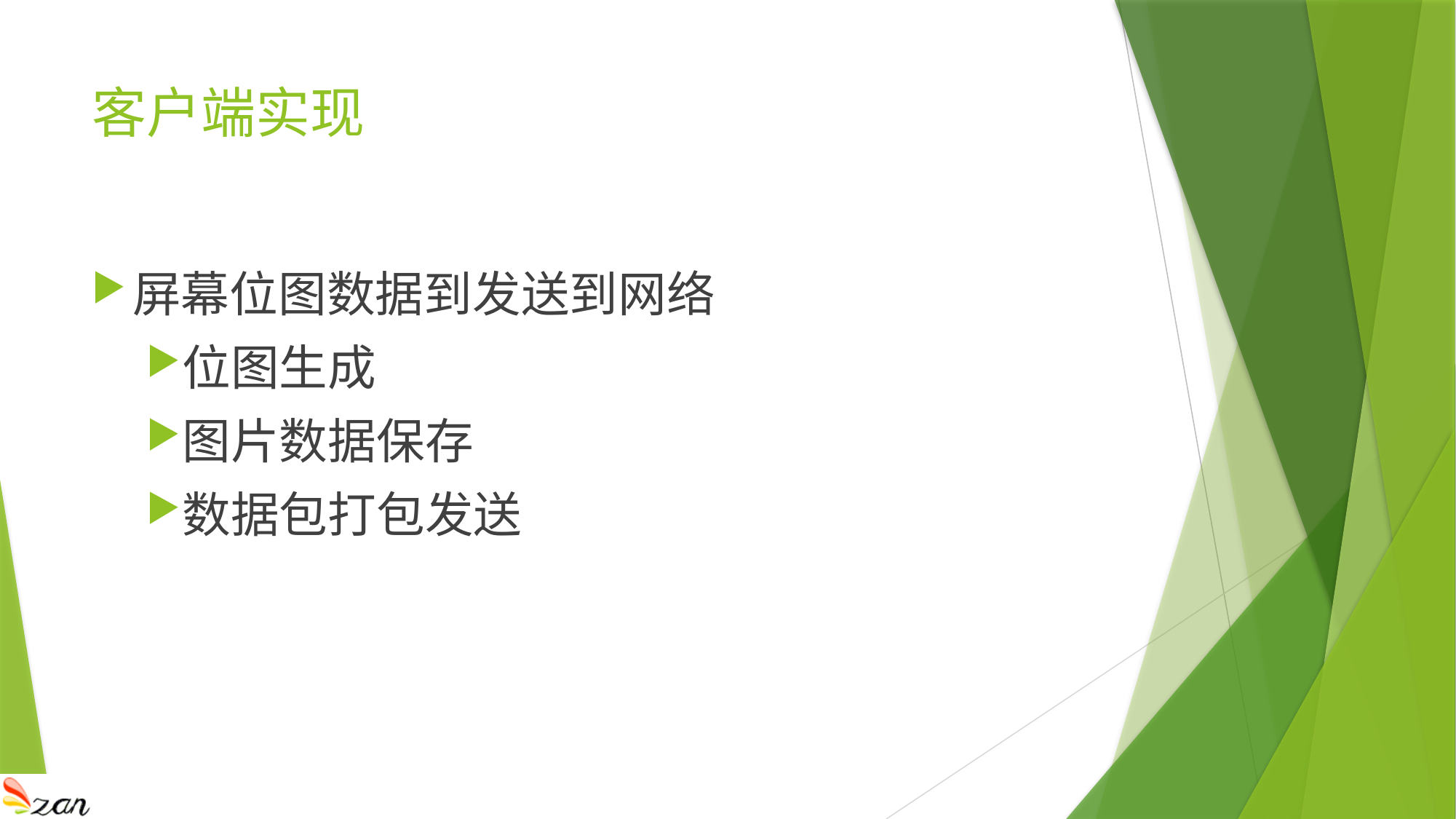

# 客户端实现
屏幕位图数据到发送到网络
位图生成
图片数据保存
数据包打包发送